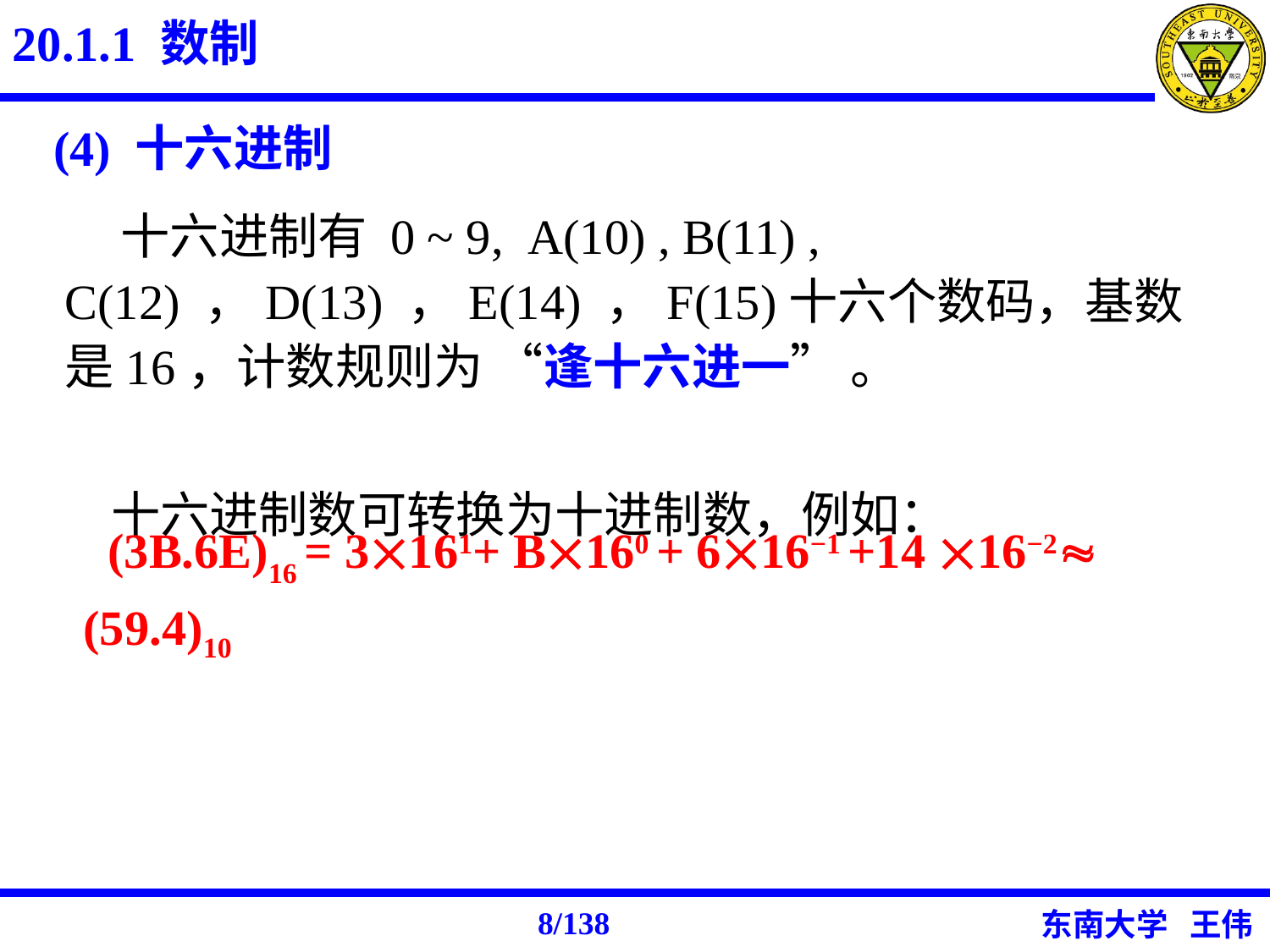

20.1.1 数制
(4) 十六进制
    十六进制有 0 ~ 9,  A(10) , B(11) , C(12) ，D(13) ，E(14) ，F(15)十六个数码，基数是16，计数规则为 “逢十六进一” 。
    十六进制数可转换为十进制数，例如：
  (3B.6E)16 = 3×161+ B×160 + 6×16−1 +14 ×16−2≈ (59.4)10